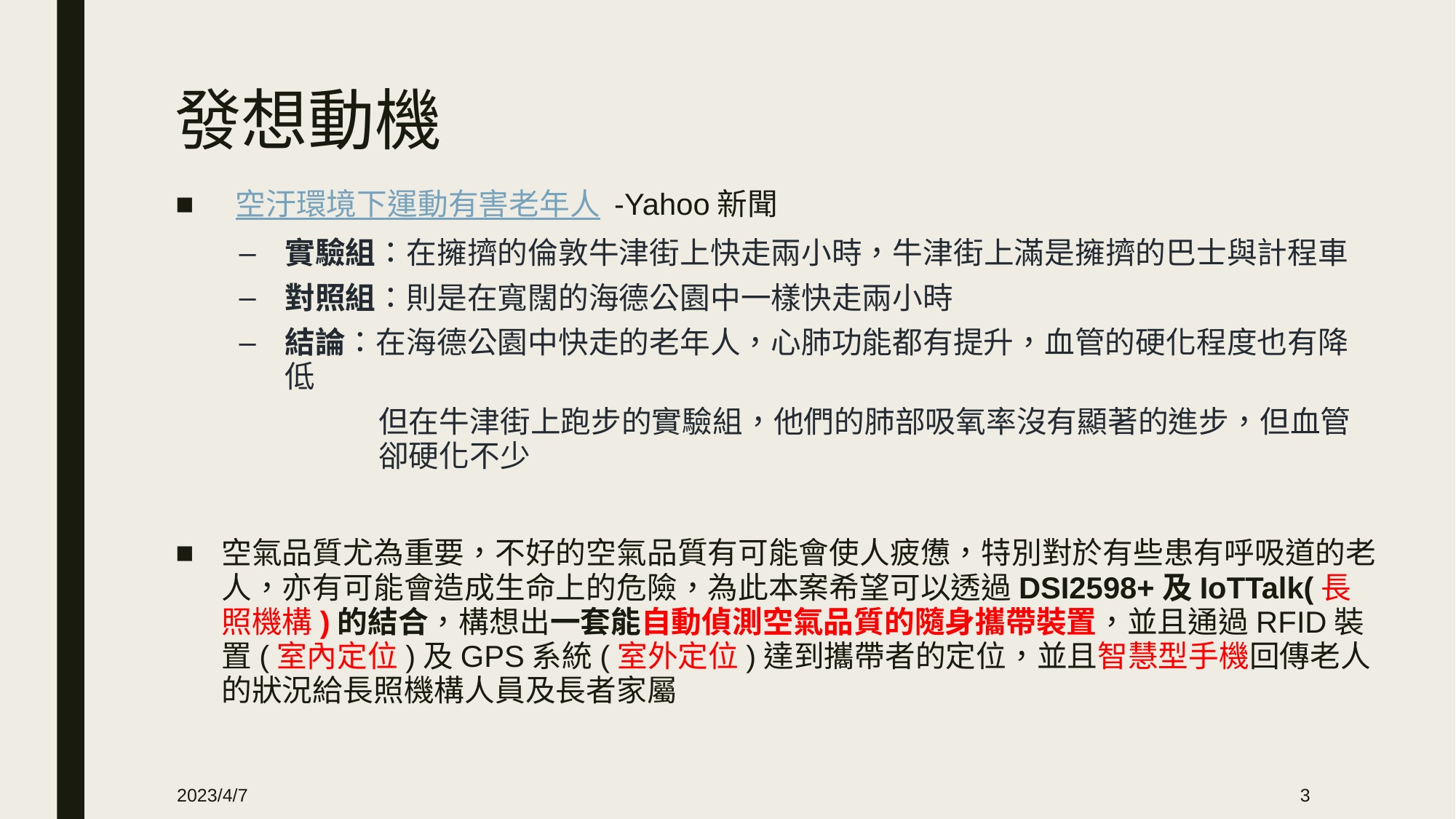

# 發想動機
 空汙環境下運動有害老年人 -Yahoo新聞
實驗組：在擁擠的倫敦牛津街上快走兩小時，牛津街上滿是擁擠的巴士與計程車
對照組：則是在寬闊的海德公園中一樣快走兩小時
結論：在海德公園中快走的老年人，心肺功能都有提升，血管的硬化程度也有降低
但在牛津街上跑步的實驗組，他們的肺部吸氧率沒有顯著的進步，但血管卻硬化不少

空氣品質尤為重要，不好的空氣品質有可能會使人疲憊，特別對於有些患有呼吸道的老人，亦有可能會造成生命上的危險，為此本案希望可以透過DSI2598+及IoTTalk(長照機構)的結合，構想出一套能自動偵測空氣品質的隨身攜帶裝置，並且通過RFID裝置(室內定位)及GPS系統(室外定位)達到攜帶者的定位，並且智慧型手機回傳老人的狀況給長照機構人員及長者家屬

2023/4/7
3